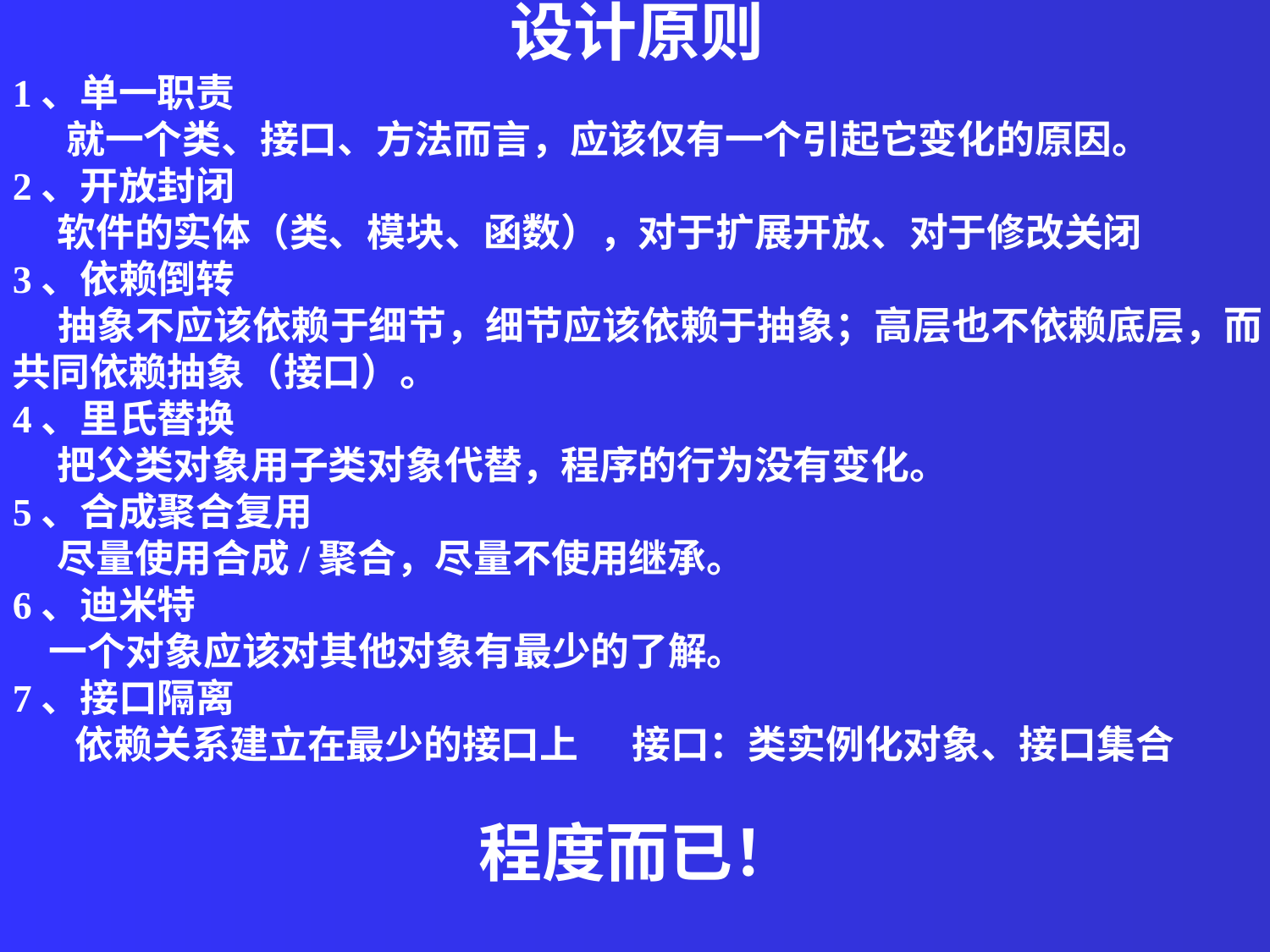

设计原则
1、单一职责
     就一个类、接口、方法而言，应该仅有一个引起它变化的原因。
2、开放封闭
    软件的实体（类、模块、函数），对于扩展开放、对于修改关闭
3、依赖倒转
    抽象不应该依赖于细节，细节应该依赖于抽象；高层也不依赖底层，而共同依赖抽象（接口）。
4、里氏替换
    把父类对象用子类对象代替，程序的行为没有变化。
5、合成聚合复用
    尽量使用合成/聚合，尽量不使用继承。
6、迪米特
   一个对象应该对其他对象有最少的了解。
7、接口隔离
      依赖关系建立在最少的接口上      接口：类实例化对象、接口集合

程度而已！